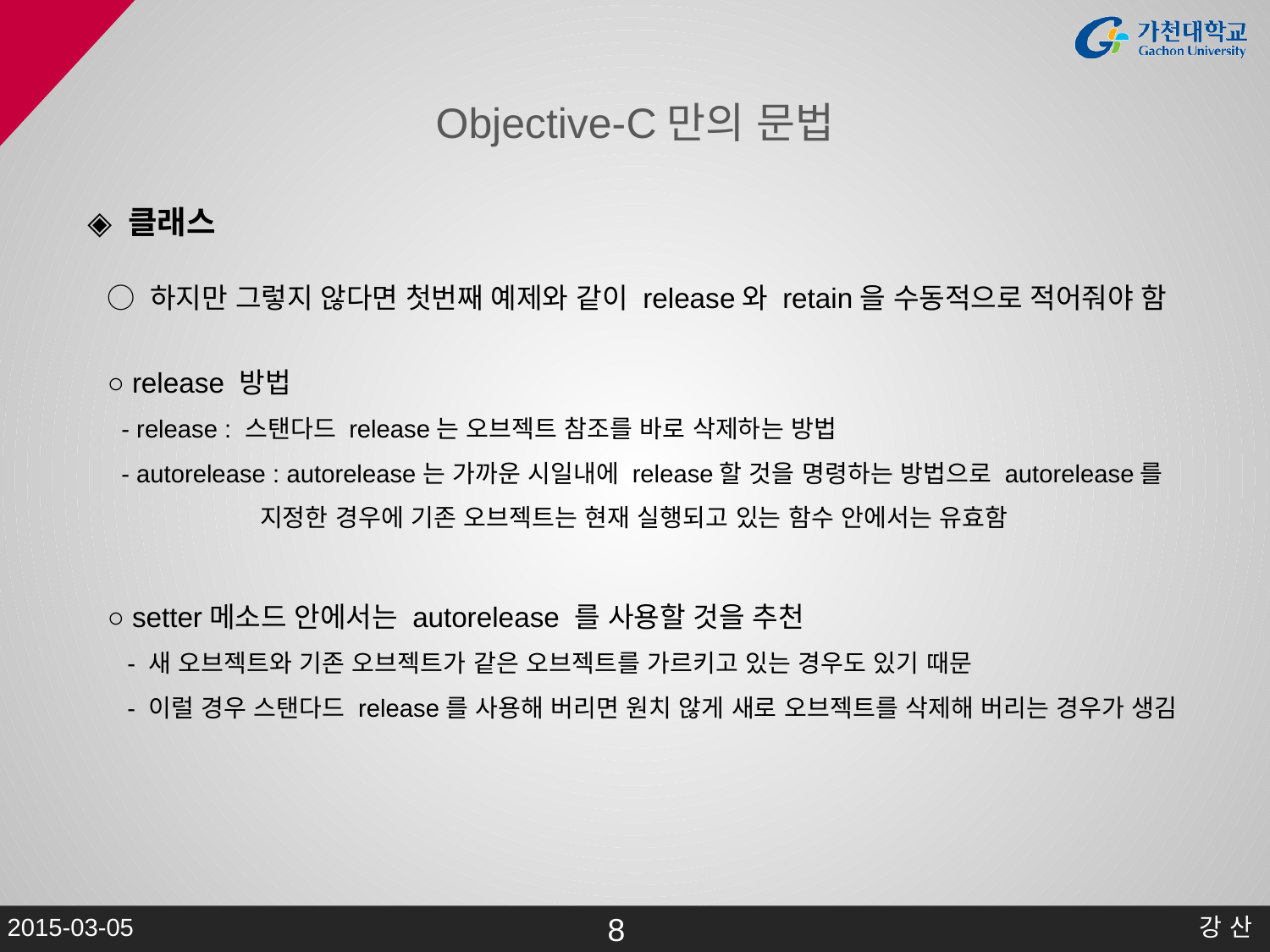

# Objective-C만의 문법
◈ 클래스
○ 하지만 그렇지 않다면 첫번째 예제와 같이 release와 retain을 수동적으로 적어줘야 함
○ release 방법
  - release : 스탠다드 release는 오브젝트 참조를 바로 삭제하는 방법
  - autorelease : autorelease는 가까운 시일내에 release할 것을 명령하는 방법으로 autorelease를
                     지정한 경우에 기존 오브젝트는 현재 실행되고 있는 함수 안에서는 유효함

○ setter메소드 안에서는 autorelease 를 사용할 것을 추천
  - 새 오브젝트와 기존 오브젝트가 같은 오브젝트를 가르키고 있는 경우도 있기 때문
  - 이럴 경우 스탠다드 release를 사용해 버리면 원치 않게 새로 오브젝트를 삭제해 버리는 경우가 생김
2015-03-05
강 산